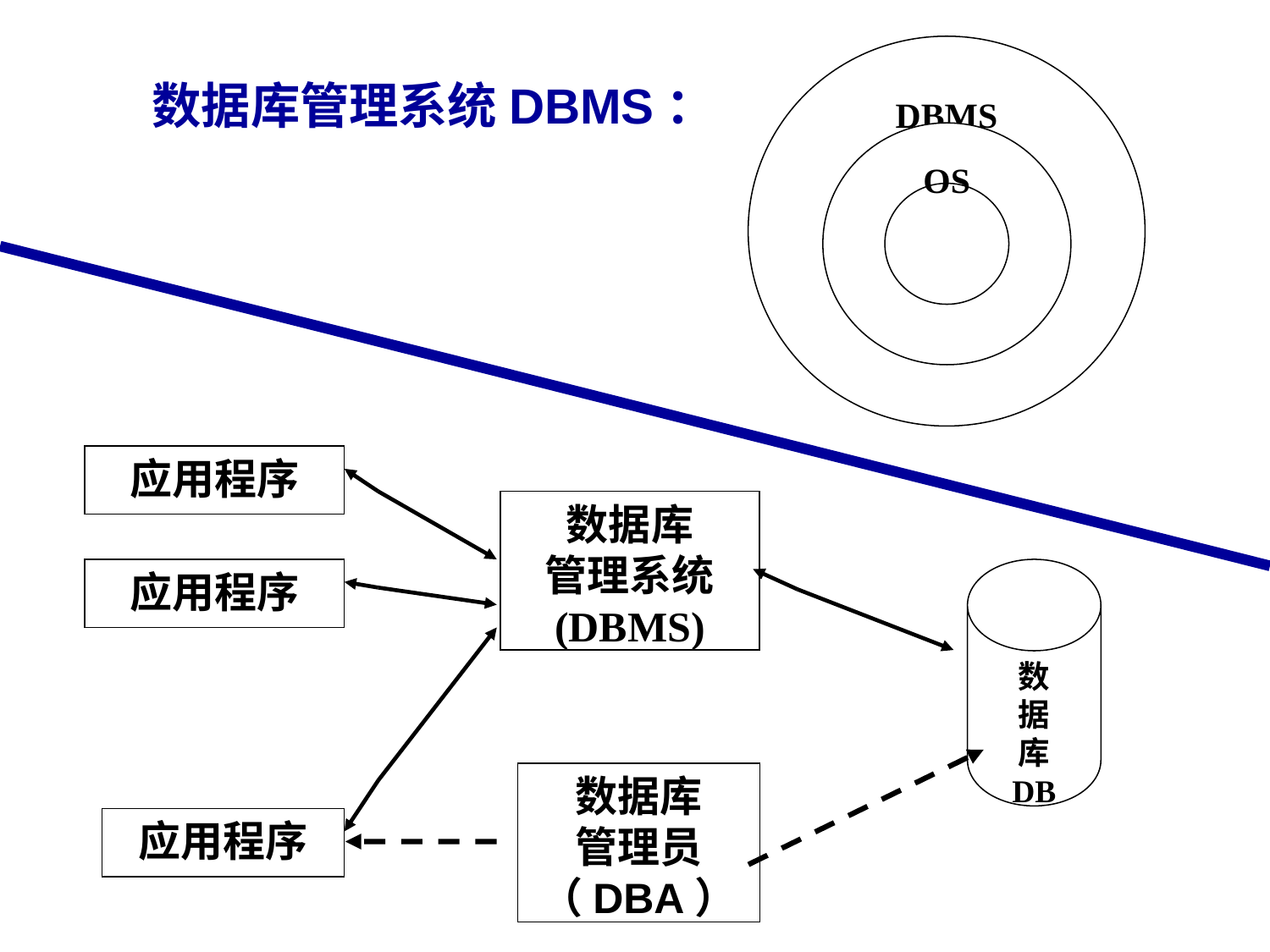

DBMS
OS
DB
数据库管理系统DBMS：

应用程序

数据库
管理系统
(DBMS)
应用程序
数
据
库
DB
数据库
管理员
（DBA）
应用程序